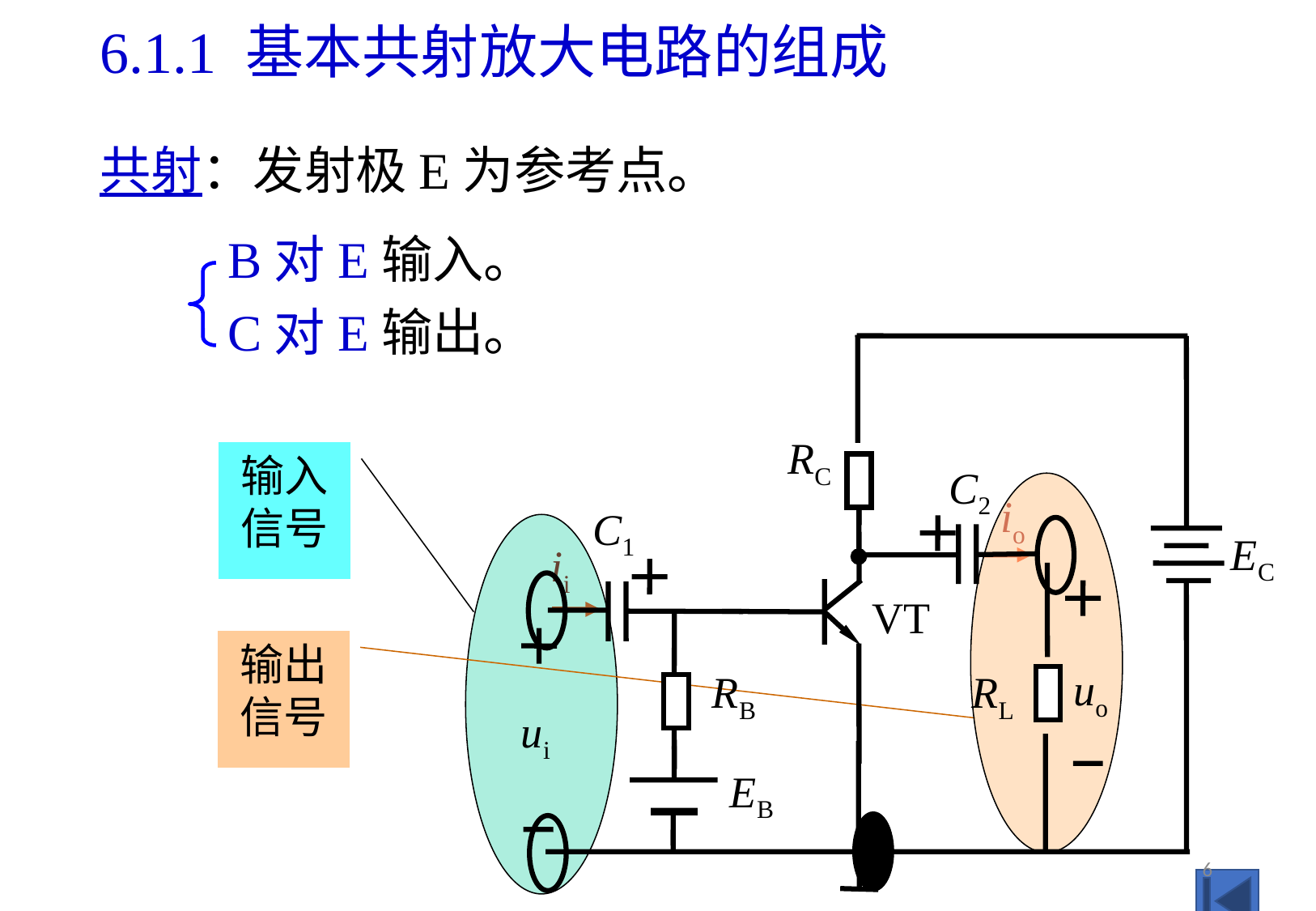

6.1.1 基本共射放大电路的组成
共射：发射极E为参考点。
B对E输入。
C对E输出。

RC

C2

C1

EC

VT

uo
RB
RL

ui

EB

输入信号

输出信号
io

ii

6